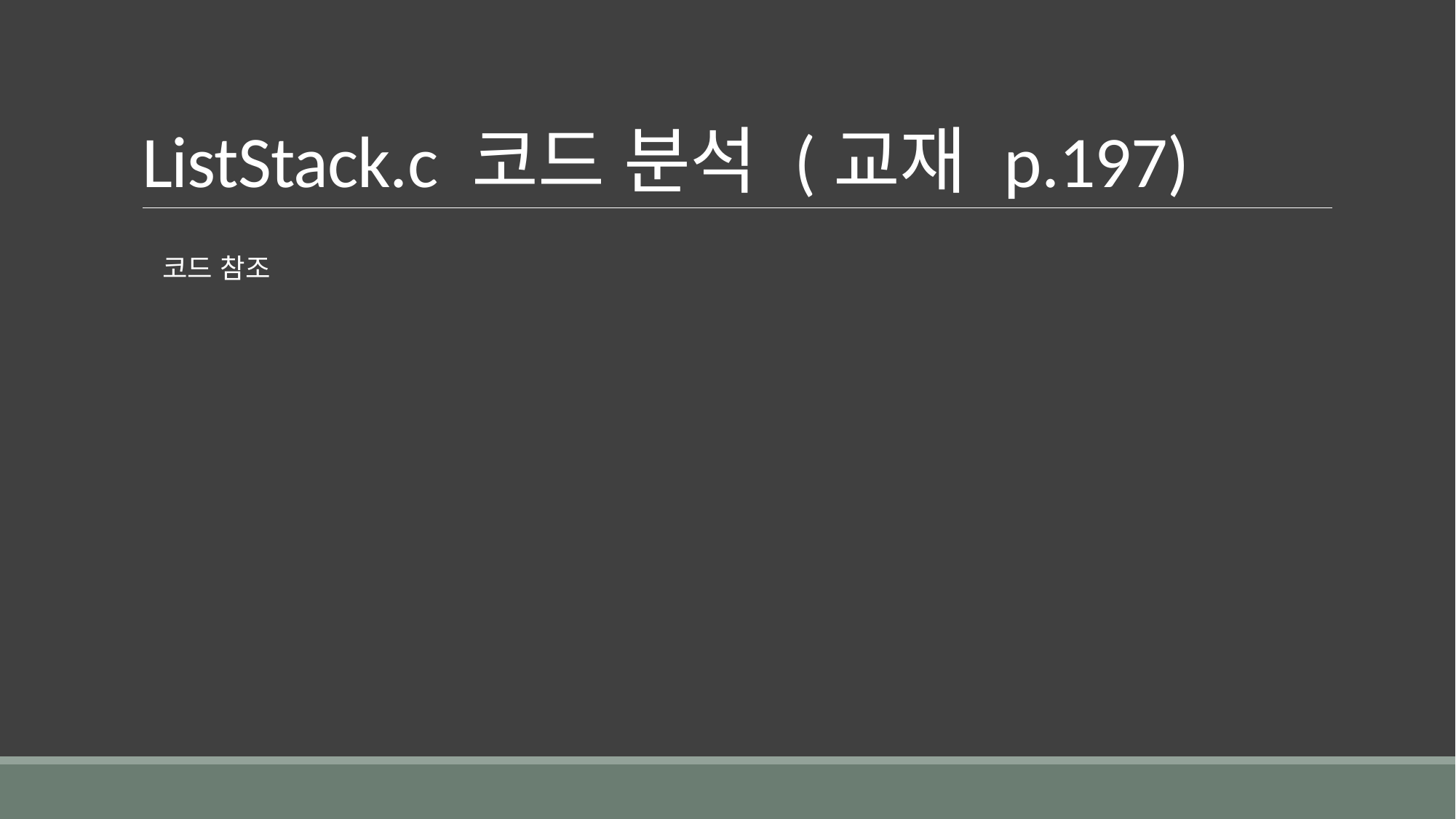

# ListStack.c 코드 분석 (교재 p.197)
 코드 참조